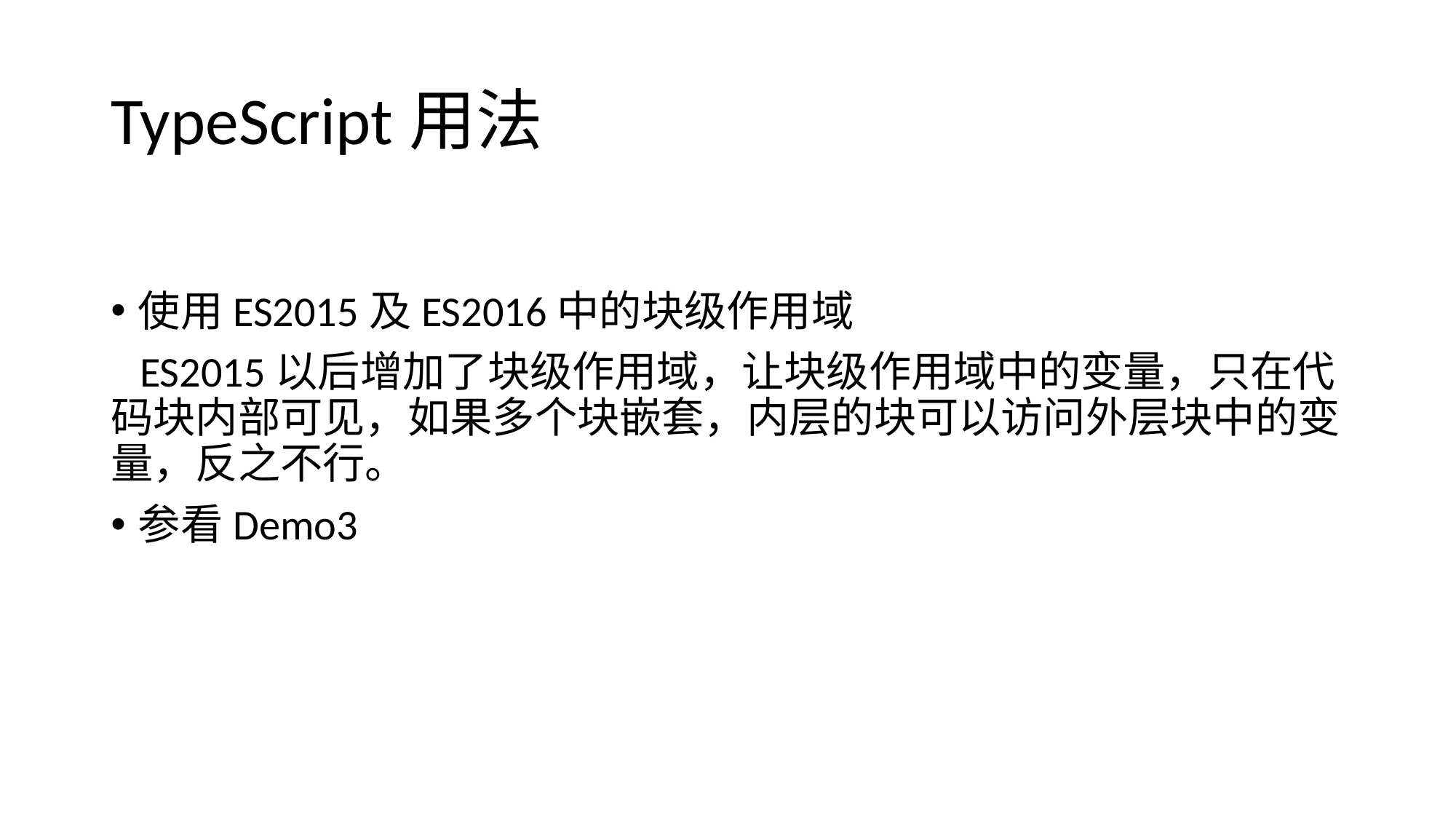

# TypeScript用法

使用ES2015及ES2016中的块级作用域
   ES2015以后增加了块级作用域，让块级作用域中的变量，只在代码块内部可见，如果多个块嵌套，内层的块可以访问外层块中的变量，反之不行。
参看Demo3